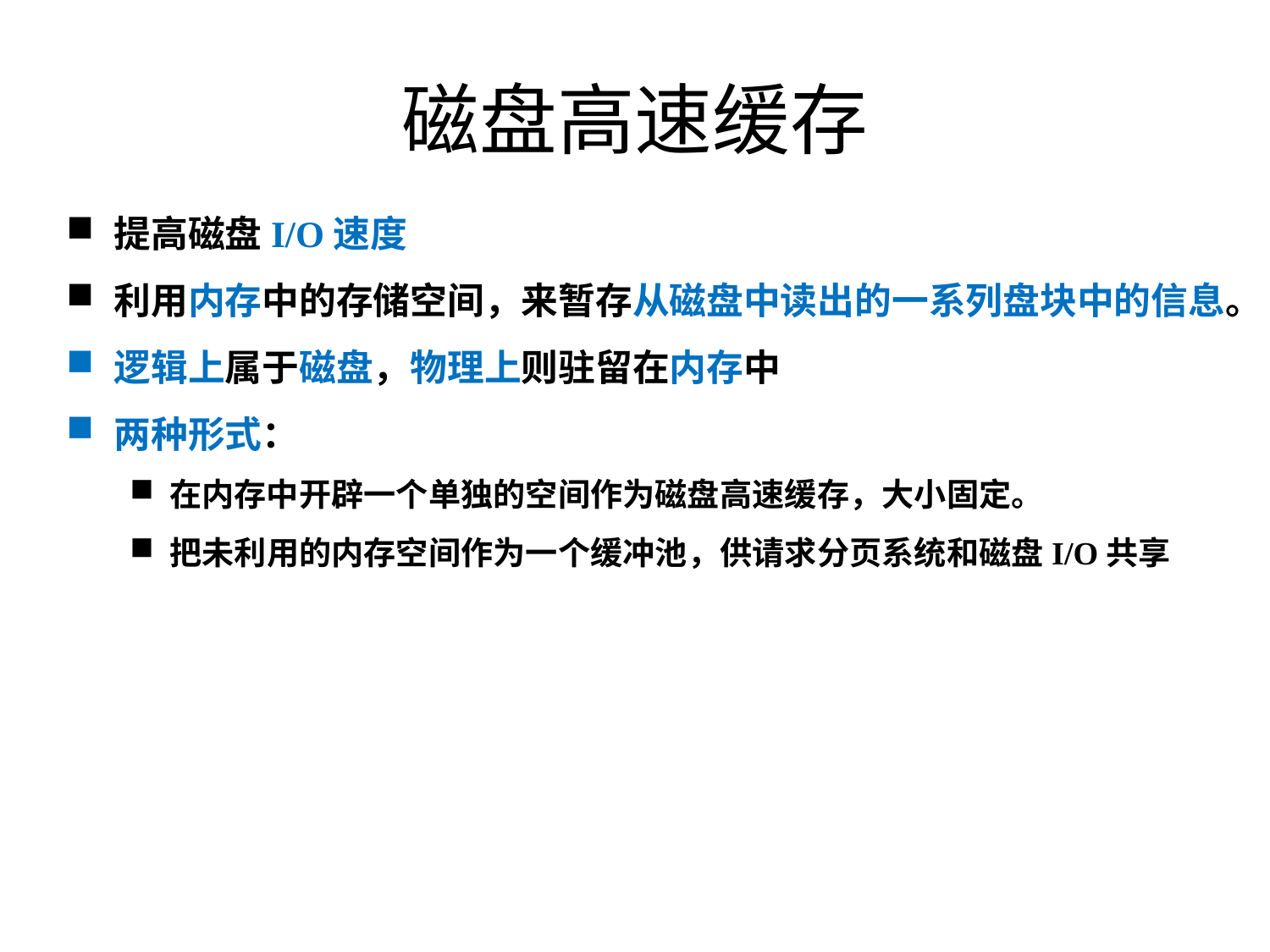

# 磁盘高速缓存
提高磁盘I/O速度
利用内存中的存储空间，来暂存从磁盘中读出的一系列盘块中的信息。
逻辑上属于磁盘，物理上则驻留在内存中
两种形式：
在内存中开辟一个单独的空间作为磁盘高速缓存，大小固定。
把未利用的内存空间作为一个缓冲池，供请求分页系统和磁盘I/O共享